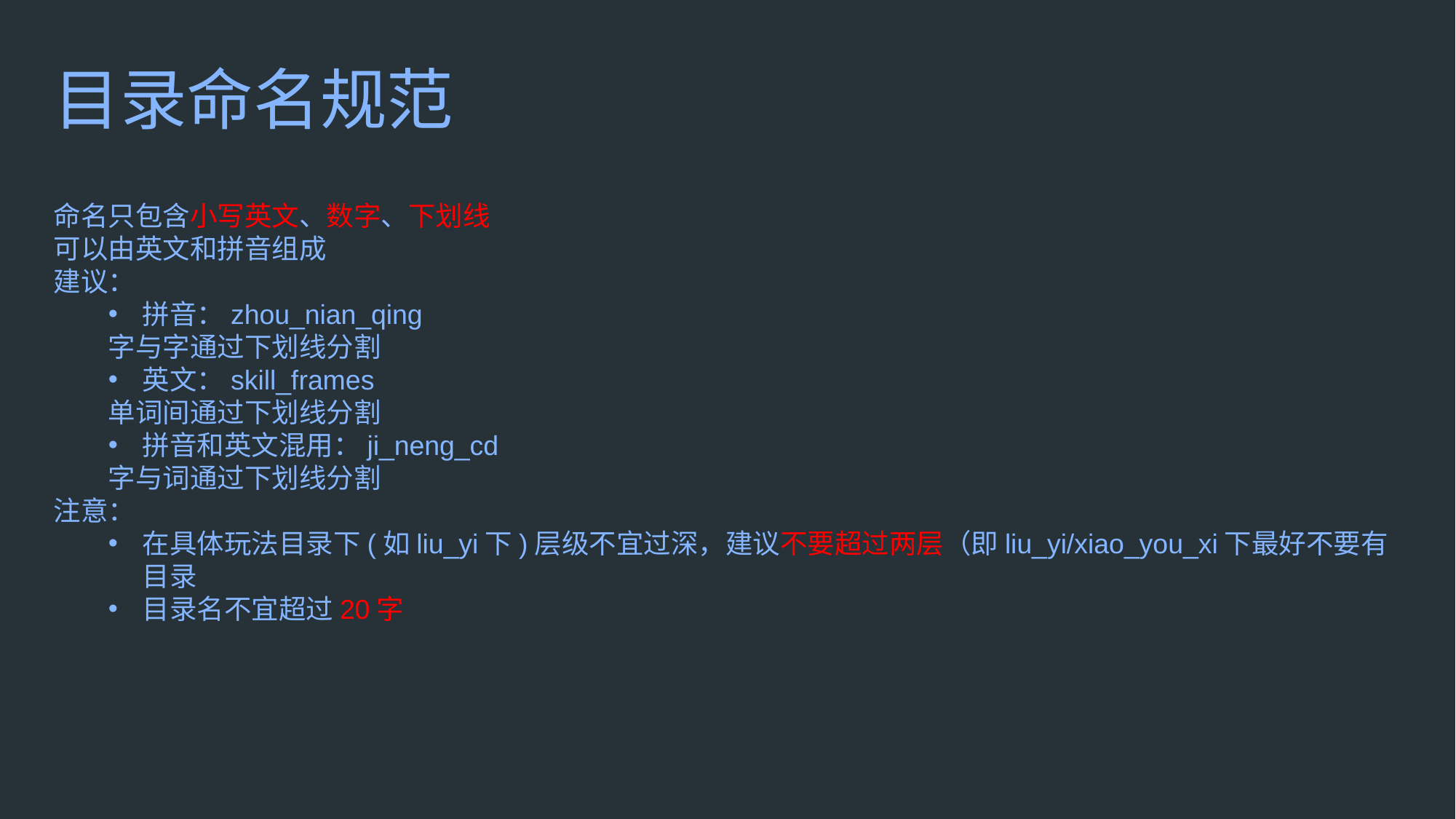

目录命名规范
命名只包含小写英文、数字、下划线
可以由英文和拼音组成
建议：
拼音：zhou_nian_qing
字与字通过下划线分割
英文：skill_frames
单词间通过下划线分割
拼音和英文混用：ji_neng_cd
字与词通过下划线分割
注意：
在具体玩法目录下(如liu_yi下)层级不宜过深，建议不要超过两层（即liu_yi/xiao_you_xi下最好不要有目录
目录名不宜超过20字